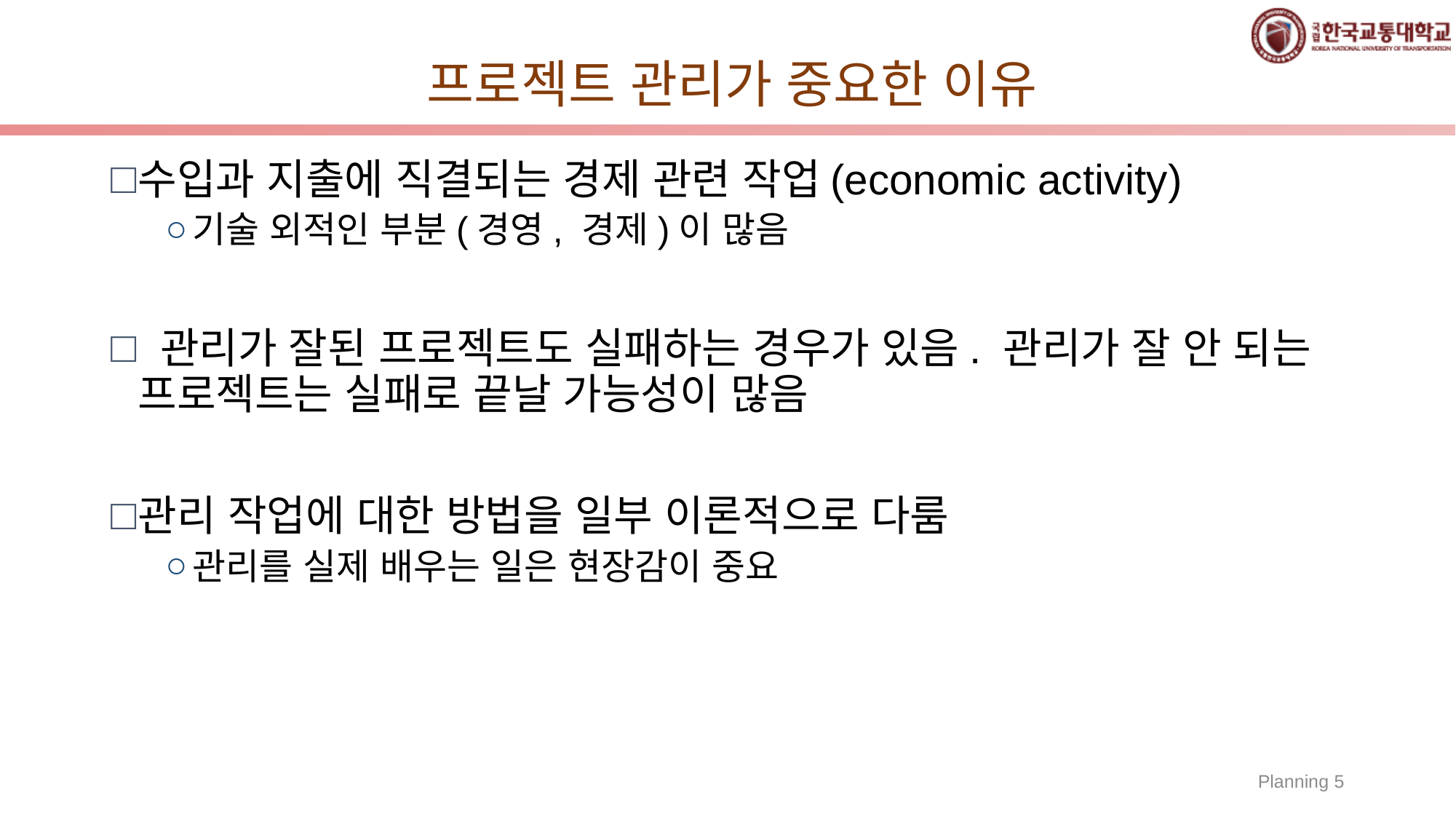

# 프로젝트 관리가 중요한 이유
수입과 지출에 직결되는 경제 관련 작업(economic activity)
기술 외적인 부분(경영, 경제)이 많음

 관리가 잘된 프로젝트도 실패하는 경우가 있음. 관리가 잘 안 되는 프로젝트는 실패로 끝날 가능성이 많음

관리 작업에 대한 방법을 일부 이론적으로 다룸
관리를 실제 배우는 일은 현장감이 중요
Planning 5